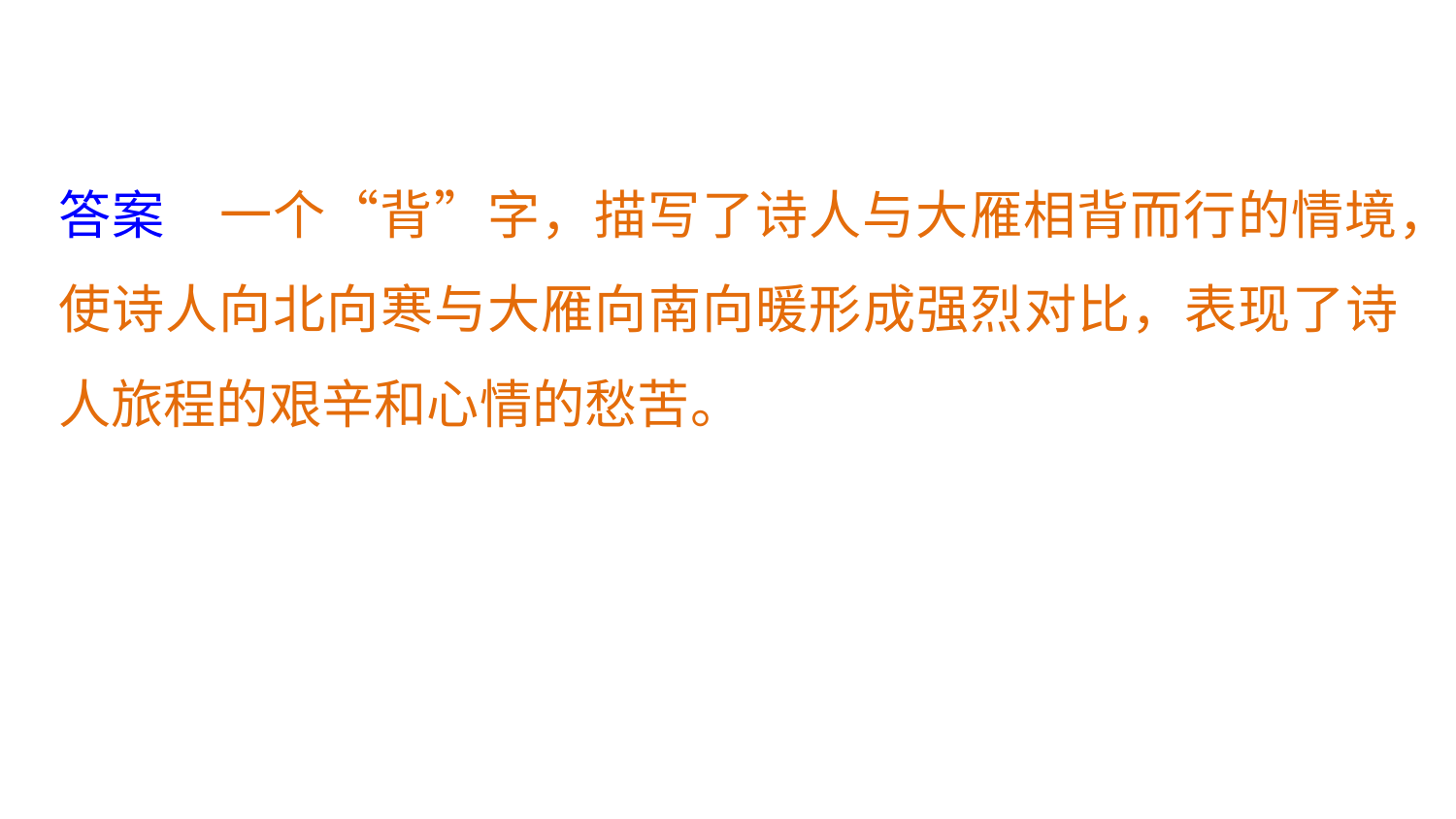

答案　一个“背”字，描写了诗人与大雁相背而行的情境，使诗人向北向寒与大雁向南向暖形成强烈对比，表现了诗人旅程的艰辛和心情的愁苦。